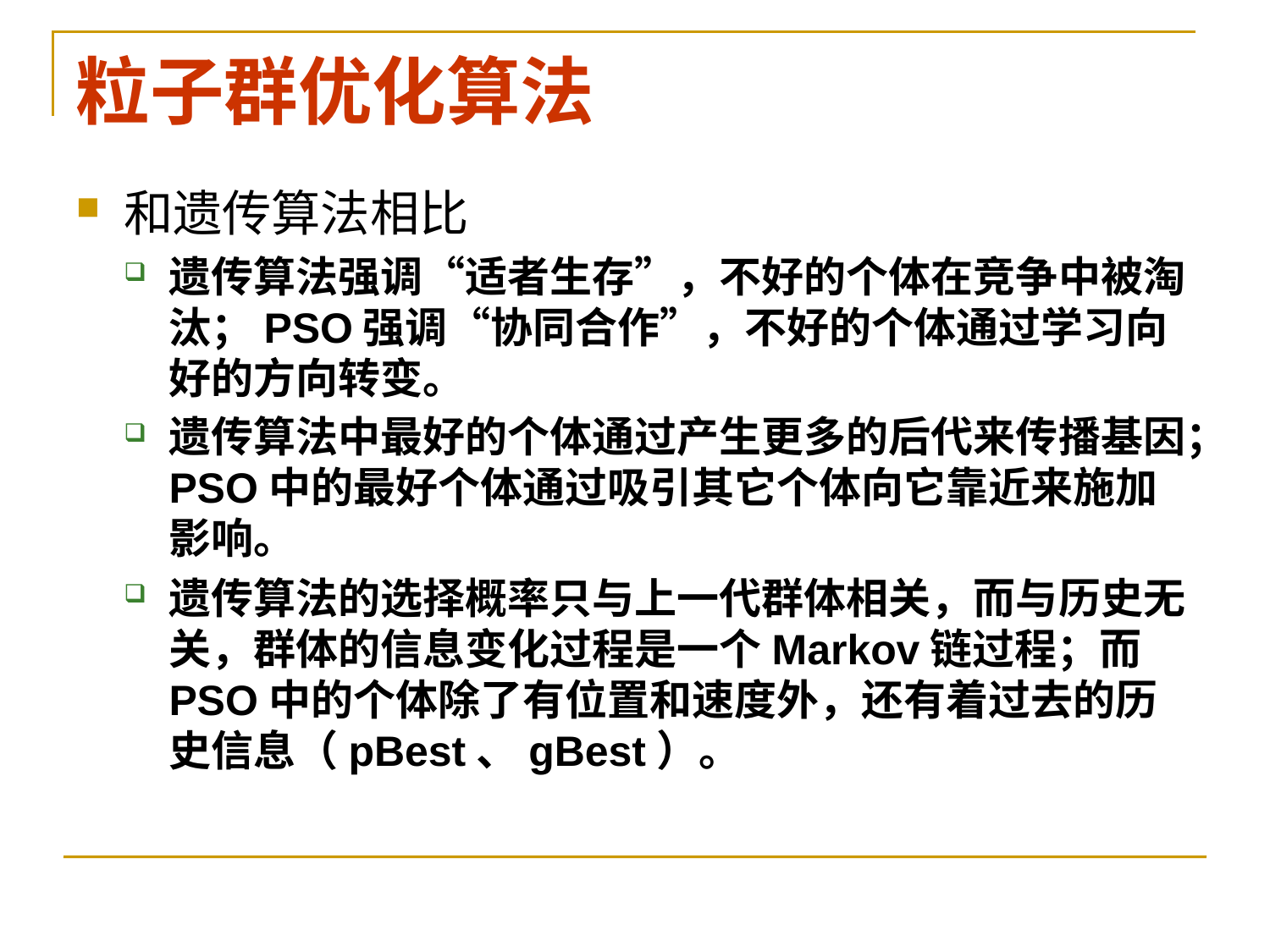

粒子群优化算法
和遗传算法相比
遗传算法强调“适者生存”，不好的个体在竞争中被淘汰；PSO强调“协同合作”，不好的个体通过学习向好的方向转变。
遗传算法中最好的个体通过产生更多的后代来传播基因；PSO中的最好个体通过吸引其它个体向它靠近来施加影响。
遗传算法的选择概率只与上一代群体相关，而与历史无关，群体的信息变化过程是一个Markov链过程；而PSO中的个体除了有位置和速度外，还有着过去的历史信息（pBest、gBest）。